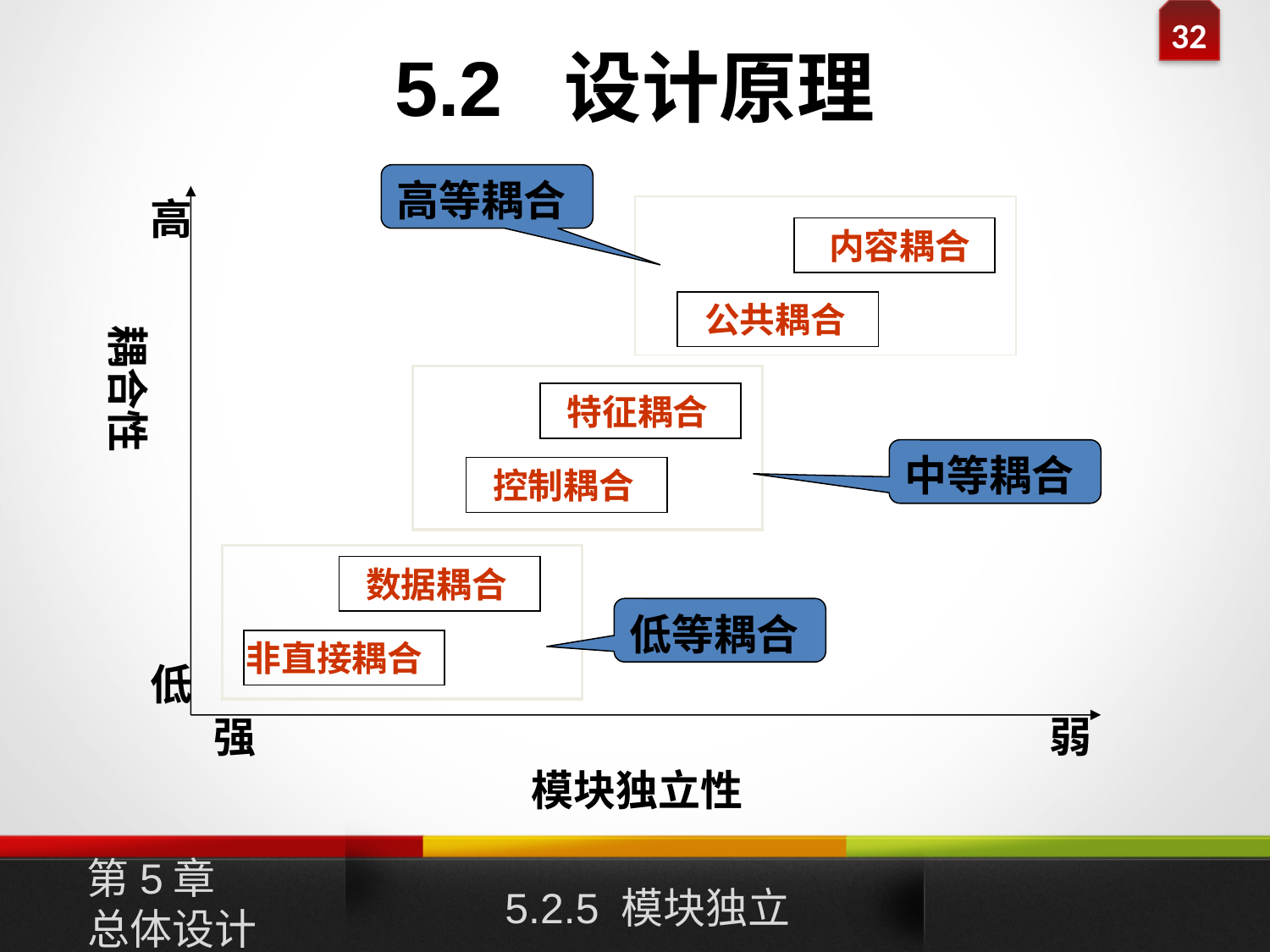

# 5.2  设计原理
高等耦合
高

   内容耦合
  公共耦合
耦合性

  特征耦合
中等耦合
  控制耦合

  数据耦合
低等耦合
非直接耦合
低
强
弱

模块独立性
第5章
总体设计
5.2.5 模块独立